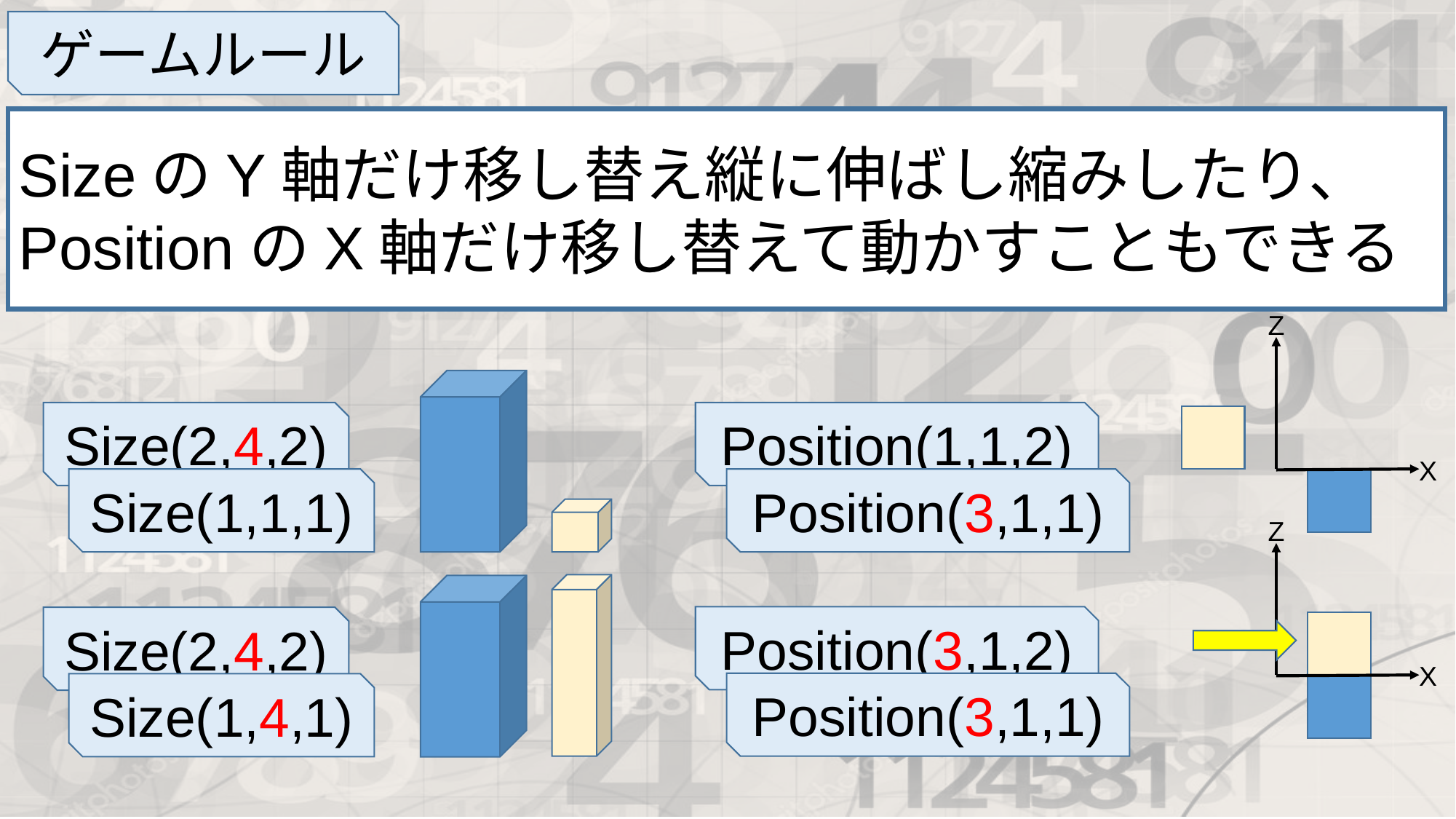

ゲームルール
SizeのY軸だけ移し替え縦に伸ばし縮みしたり、
PositionのX軸だけ移し替えて動かすこともできる
Z

Size(2,4,2)
Position(1,1,2)

X
Size(1,1,1)
Position(3,1,1)

Z

Position(3,1,2)
Size(2,4,2)

X
Position(3,1,1)
Size(1,4,1)